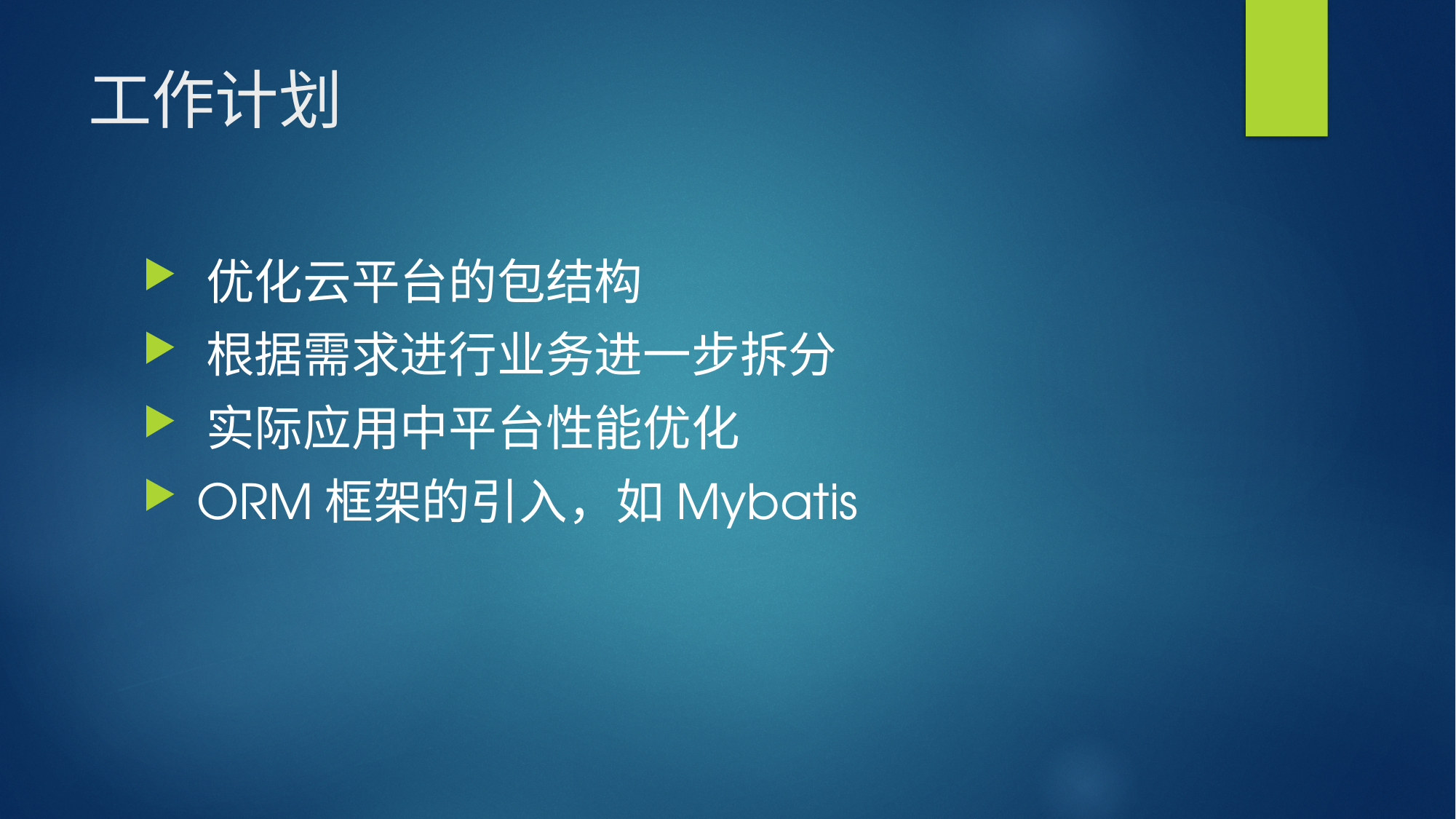

# 工作计划
 优化云平台的包结构
 根据需求进行业务进一步拆分
 实际应用中平台性能优化
 ORM框架的引入，如Mybatis